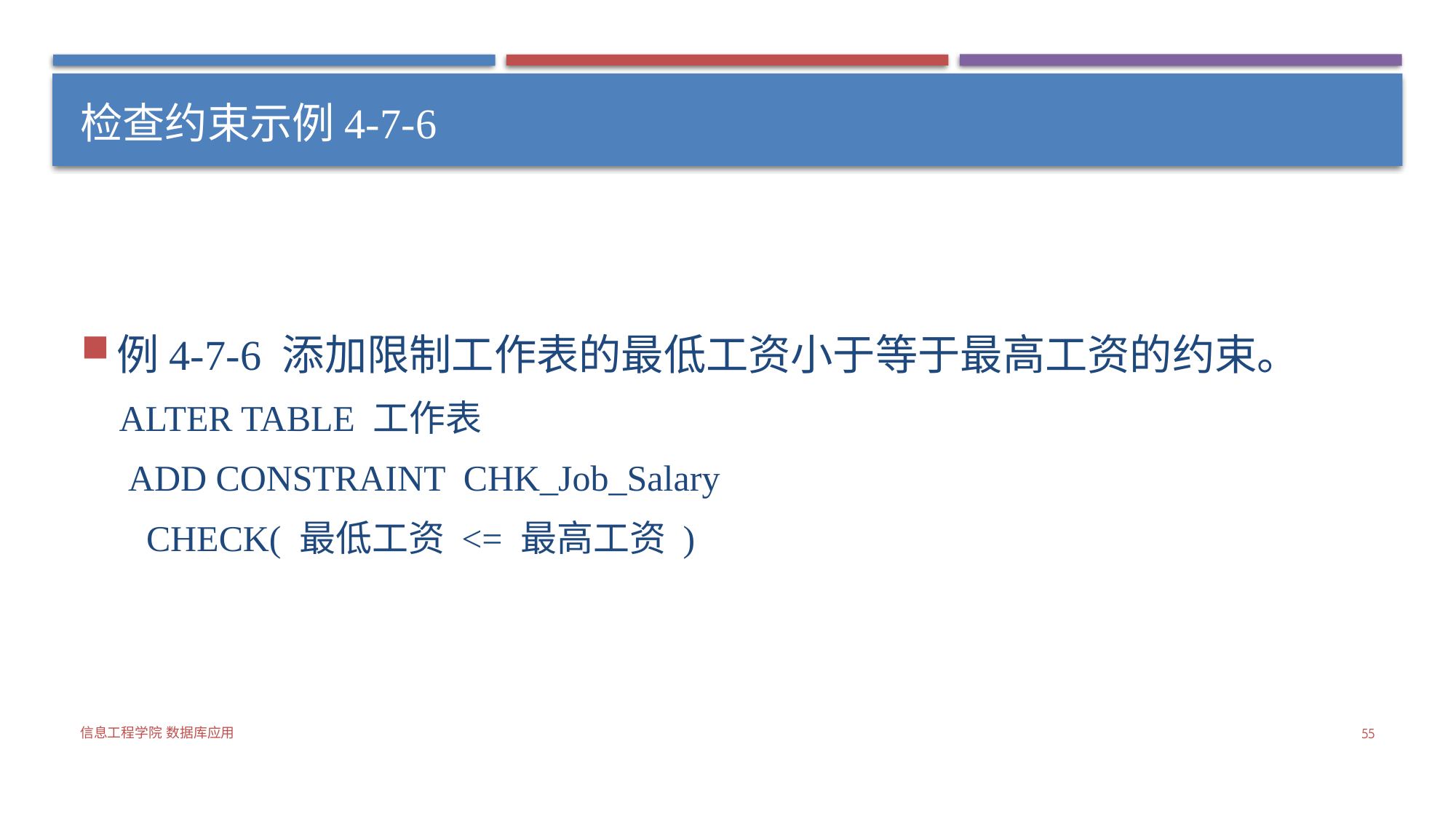

# 检查约束示例4-7-6
例4-7-6 添加限制工作表的最低工资小于等于最高工资的约束。
ALTER TABLE 工作表
 ADD CONSTRAINT  CHK_Job_Salary
   CHECK( 最低工资 <= 最高工资 )
信息工程学院 数据库应用
55